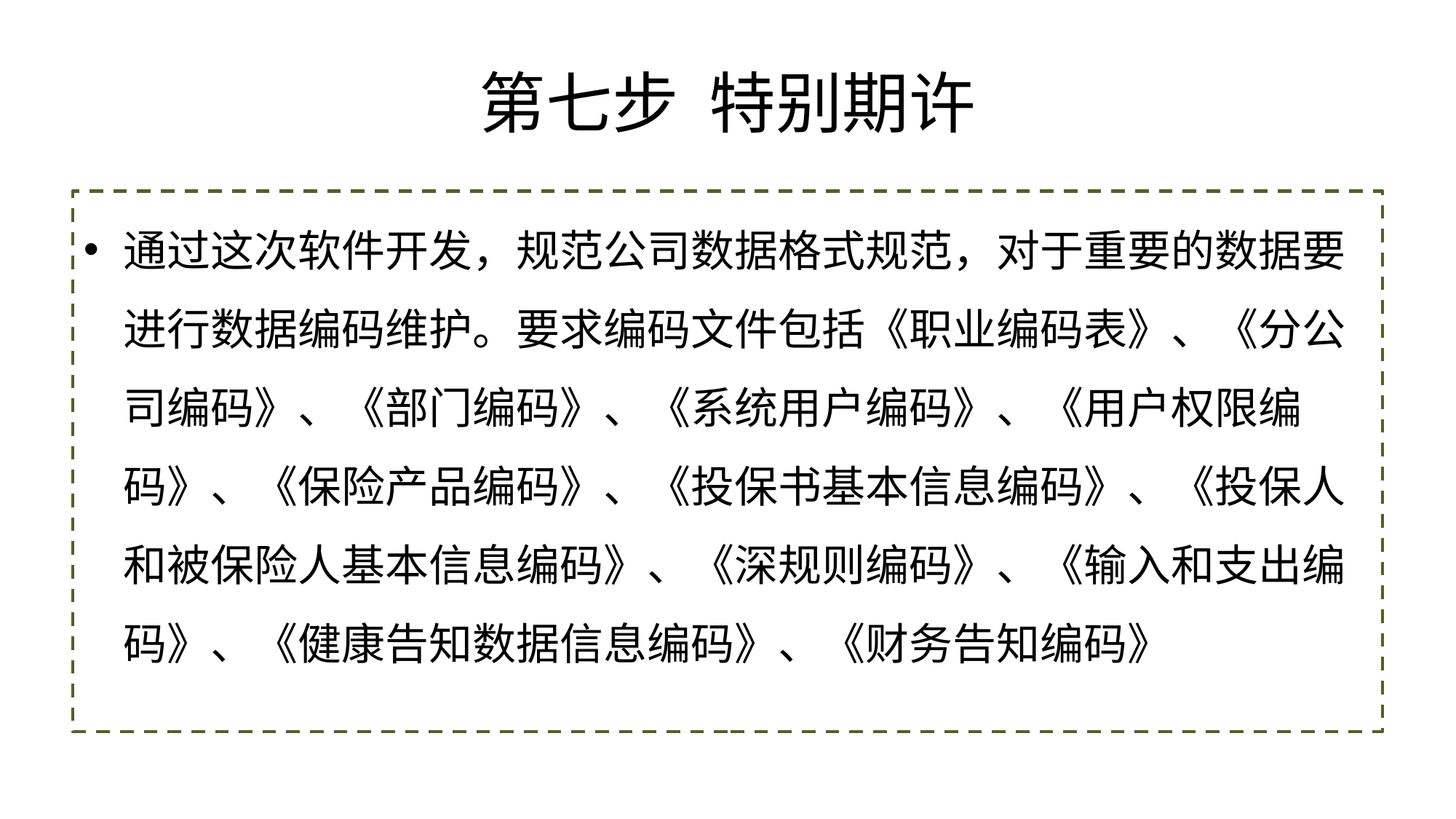

# 第七步  特别期许
通过这次软件开发，规范公司数据格式规范，对于重要的数据要进行数据编码维护。要求编码文件包括《职业编码表》、《分公司编码》、《部门编码》、《系统用户编码》、《用户权限编码》、《保险产品编码》、《投保书基本信息编码》、《投保人和被保险人基本信息编码》、《深规则编码》、《输入和支出编码》、《健康告知数据信息编码》、《财务告知编码》